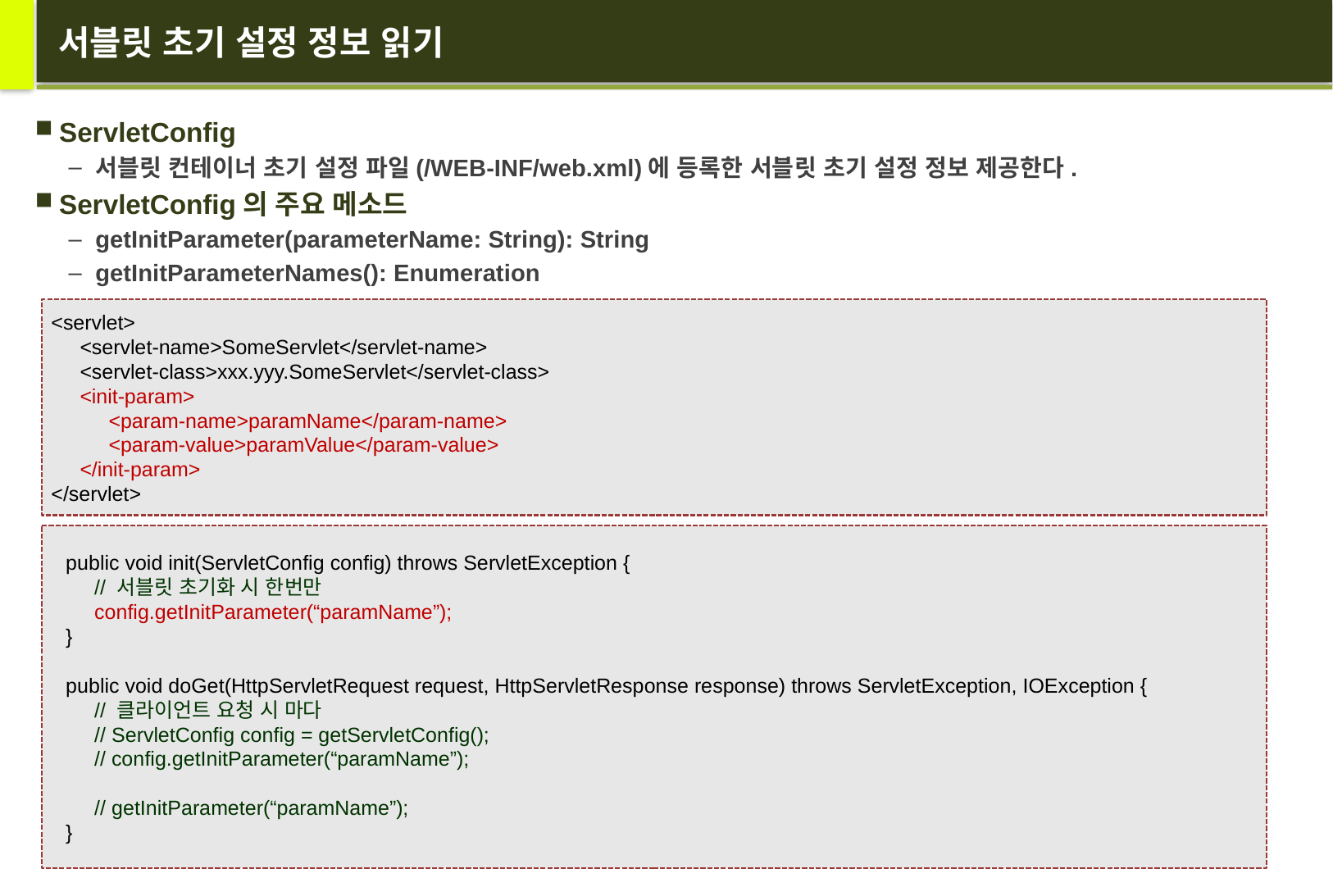

# 서블릿 초기 설정 정보 읽기
ServletConfig
서블릿 컨테이너 초기 설정 파일(/WEB-INF/web.xml)에 등록한 서블릿 초기 설정 정보 제공한다.
ServletConfig의 주요 메소드
getInitParameter(parameterName: String): String
getInitParameterNames(): Enumeration
<servlet>
     <servlet-name>SomeServlet</servlet-name>
     <servlet-class>xxx.yyy.SomeServlet</servlet-class>
     <init-param>
          <param-name>paramName</param-name>
          <param-value>paramValue</param-value>
     </init-param>
</servlet>
public void init(ServletConfig config) throws ServletException {
     // 서블릿 초기화 시 한번만
     config.getInitParameter(“paramName”);
}

public void doGet(HttpServletRequest request, HttpServletResponse response) throws ServletException, IOException {
     // 클라이언트 요청 시 마다
     // ServletConfig config = getServletConfig();
     // config.getInitParameter(“paramName”);

     // getInitParameter(“paramName”);
}